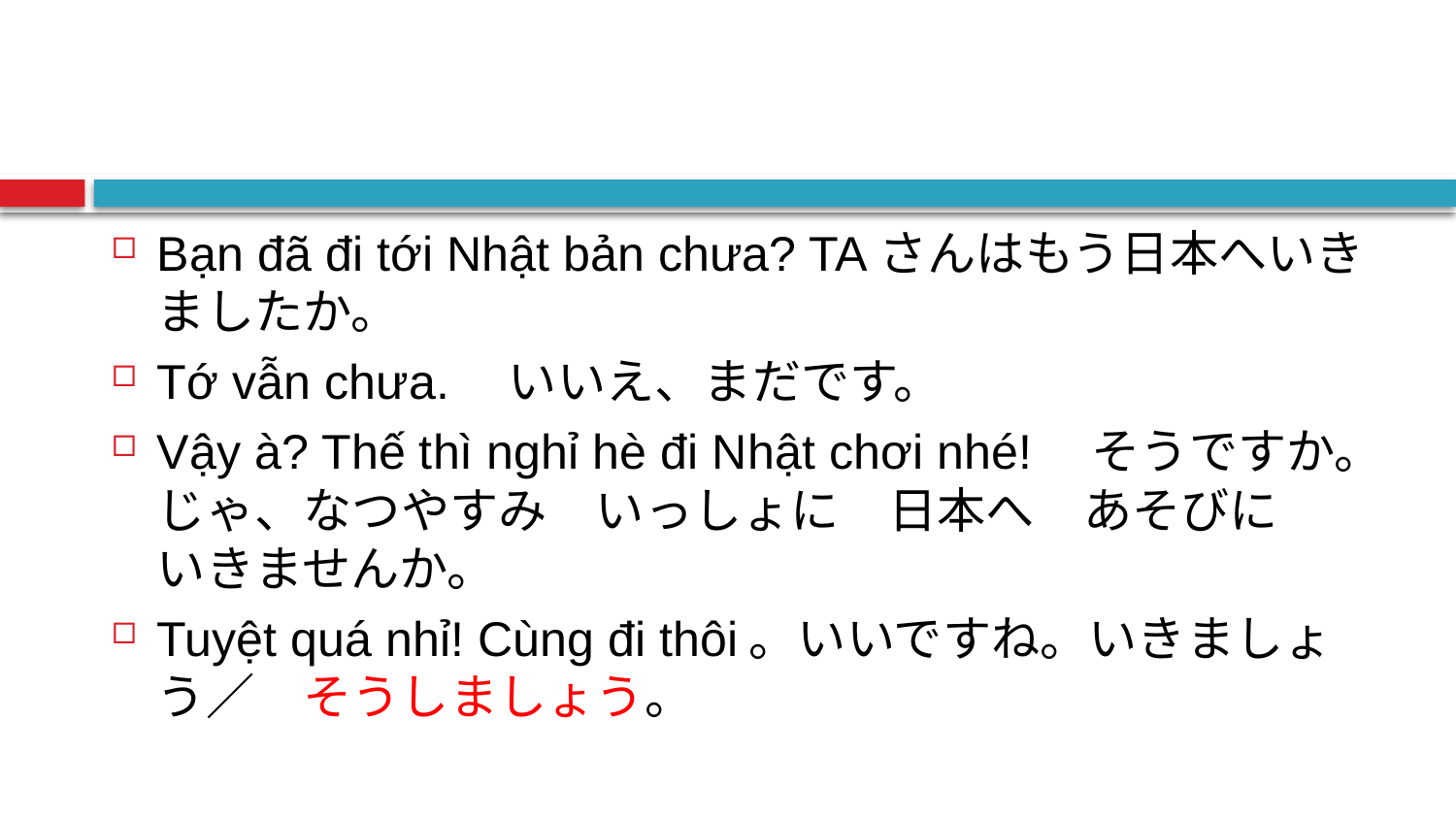

#
Bạn đã đi tới Nhật bản chưa? TAさんはもう日本へいきましたか。
Tớ vẫn chưa.　いいえ、まだです。
Vậy à? Thế thì nghỉ hè đi Nhật chơi nhé!　そうですか。じゃ、なつやすみ　いっしょに　日本へ　あそびに　いきませんか。
Tuyệt quá nhỉ! Cùng đi thôi。いいですね。いきましょう／　そうしましょう。